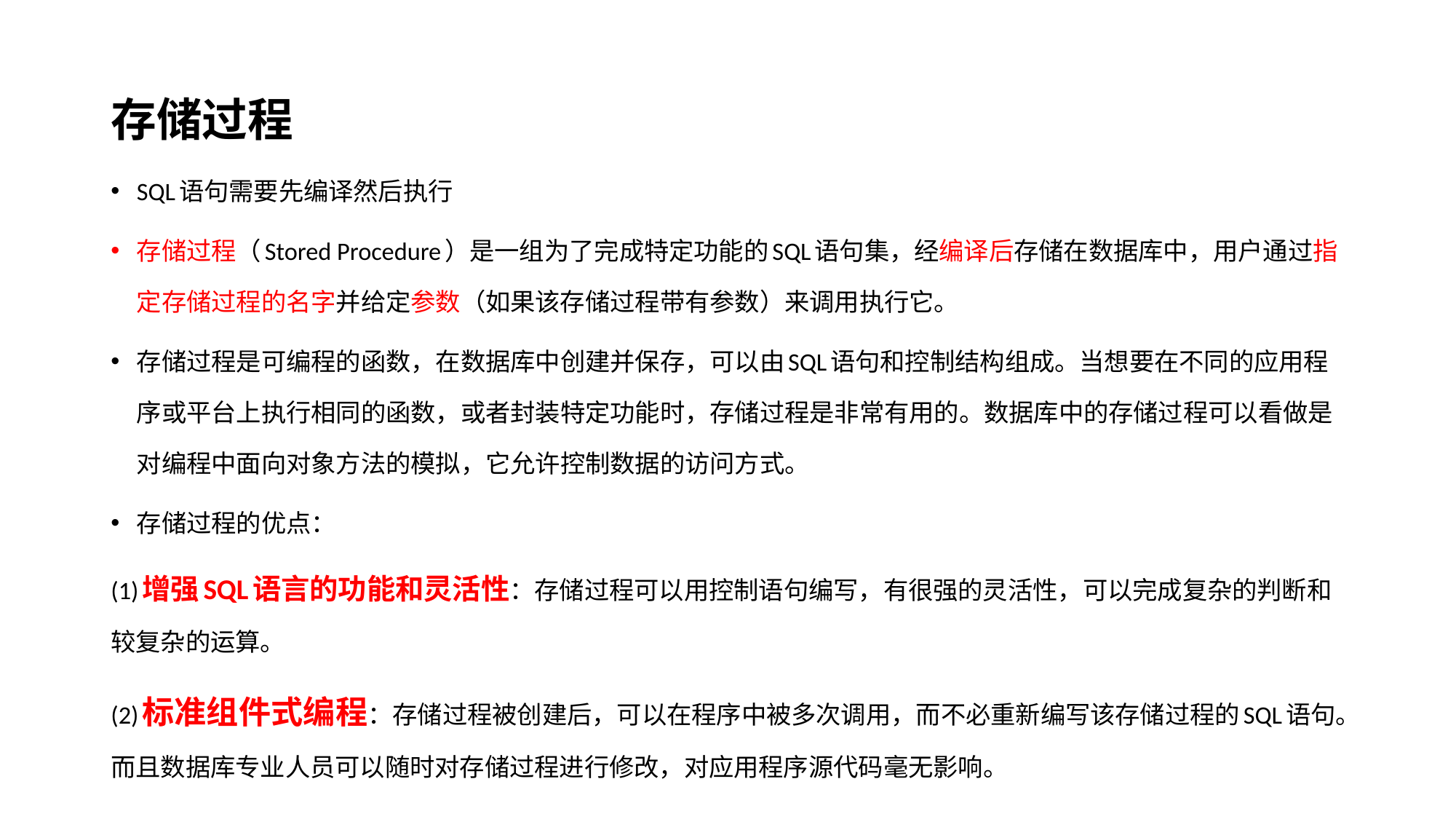

存储过程
SQL语句需要先编译然后执行
存储过程（Stored Procedure）是一组为了完成特定功能的SQL语句集，经编译后存储在数据库中，用户通过指定存储过程的名字并给定参数（如果该存储过程带有参数）来调用执行它。
存储过程是可编程的函数，在数据库中创建并保存，可以由SQL语句和控制结构组成。当想要在不同的应用程序或平台上执行相同的函数，或者封装特定功能时，存储过程是非常有用的。数据库中的存储过程可以看做是对编程中面向对象方法的模拟，它允许控制数据的访问方式。
存储过程的优点：
(1)增强SQL语言的功能和灵活性：存储过程可以用控制语句编写，有很强的灵活性，可以完成复杂的判断和较复杂的运算。
(2)标准组件式编程：存储过程被创建后，可以在程序中被多次调用，而不必重新编写该存储过程的SQL语句。而且数据库专业人员可以随时对存储过程进行修改，对应用程序源代码毫无影响。